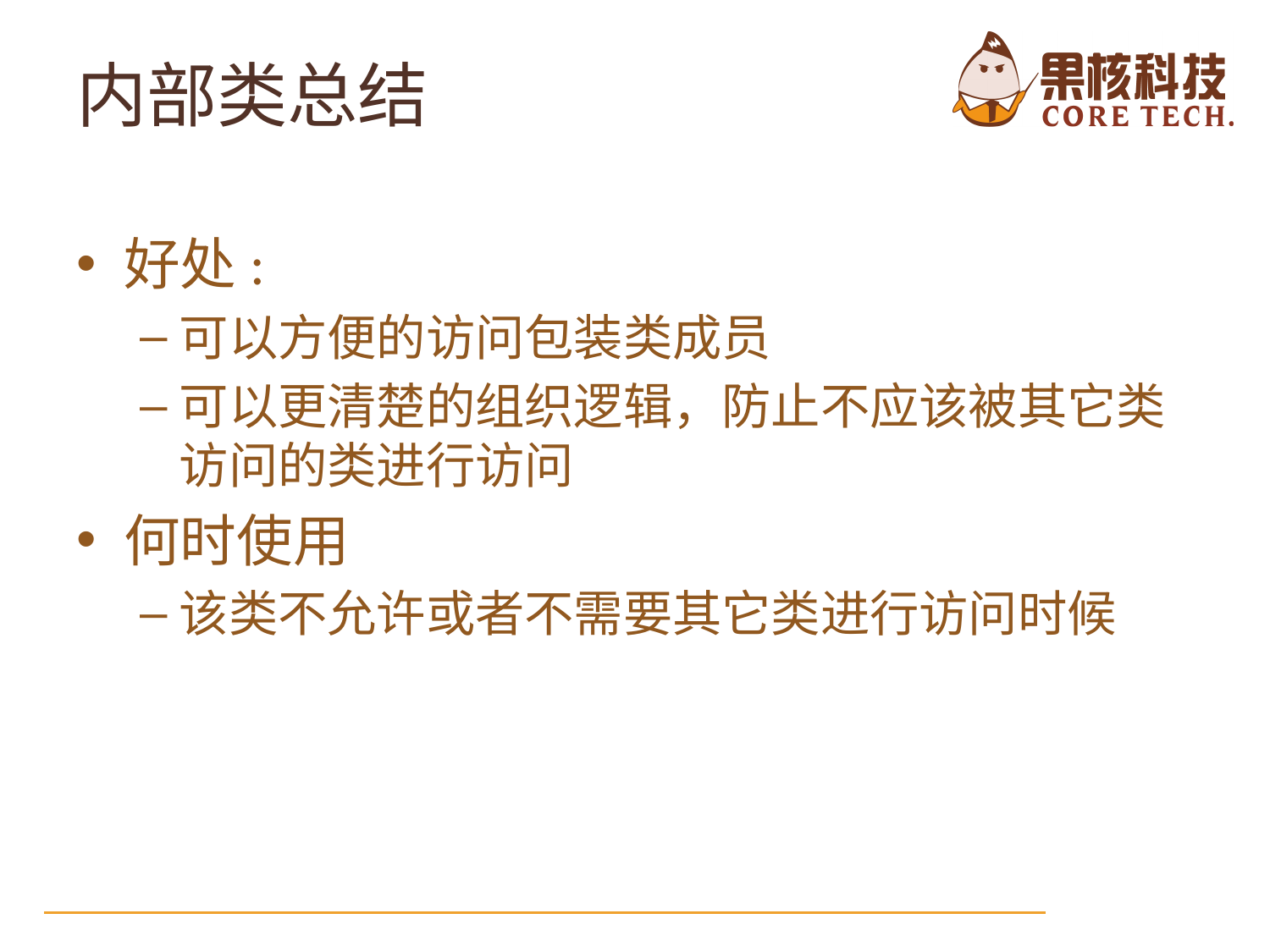

# 内部类总结
好处:
可以方便的访问包装类成员
可以更清楚的组织逻辑，防止不应该被其它类访问的类进行访问
何时使用
该类不允许或者不需要其它类进行访问时候